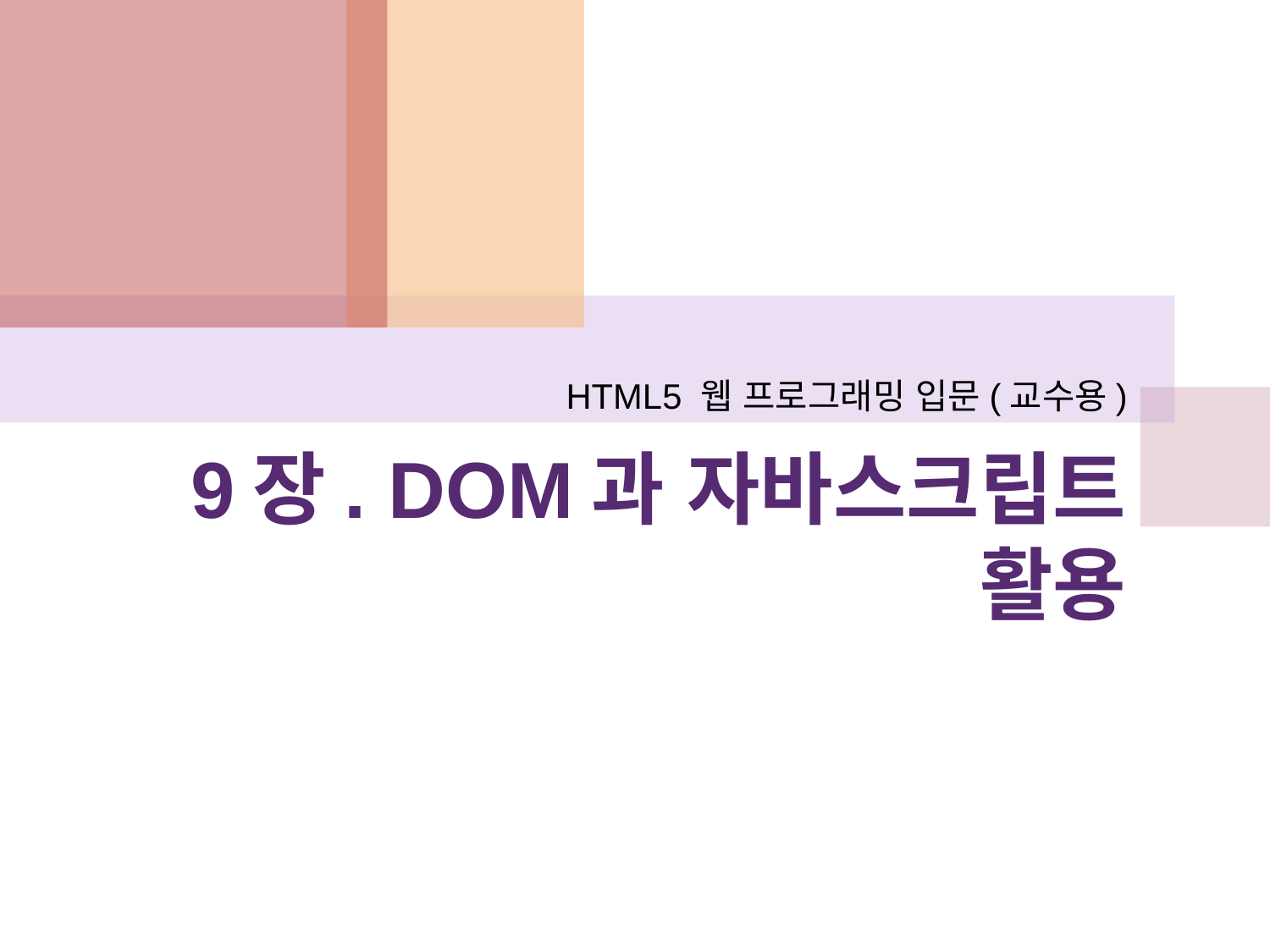

HTML5 웹 프로그래밍 입문(교수용)
# 9장. DOM과 자바스크립트 활용